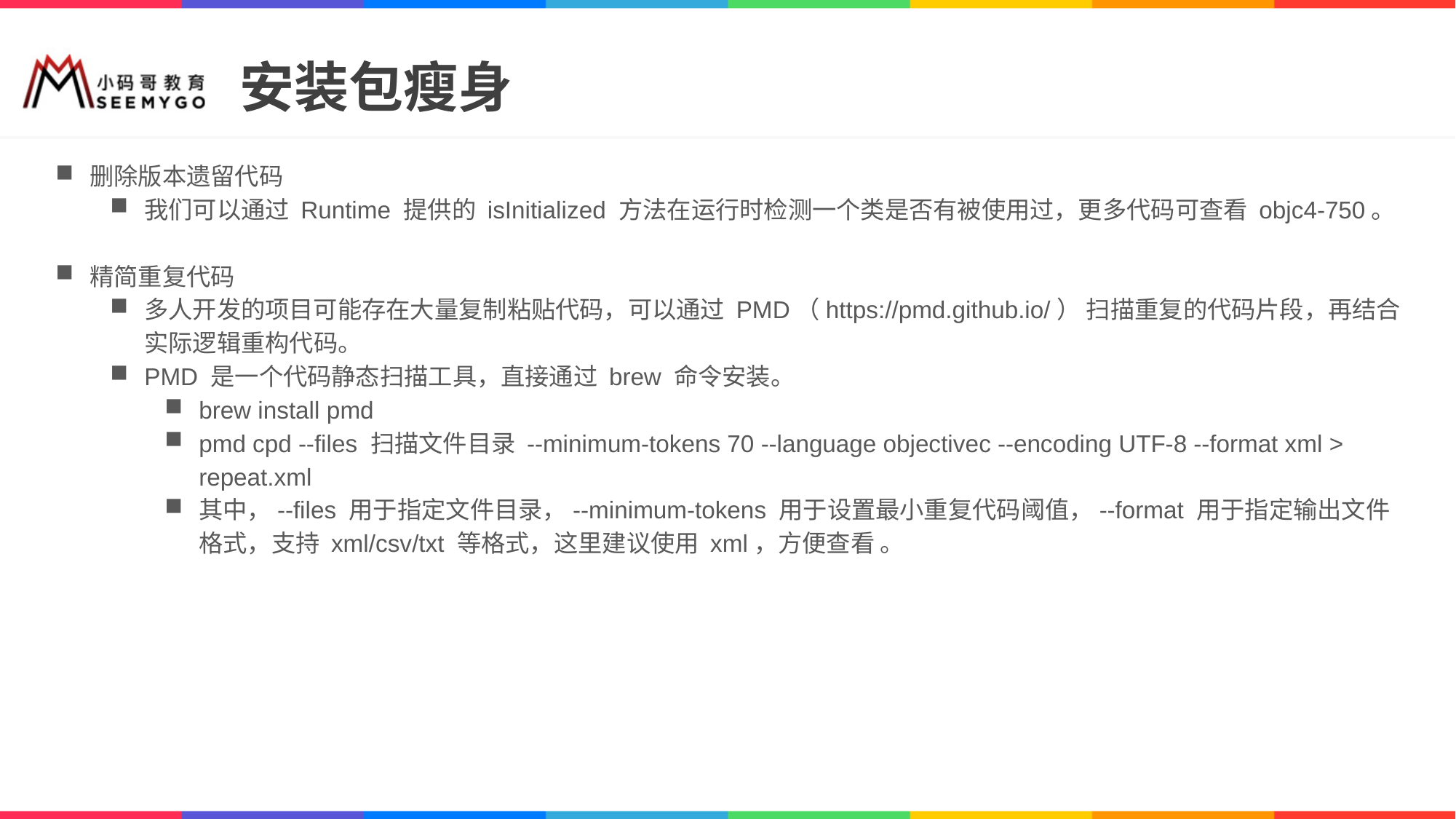

# 安装包瘦身
删除版本遗留代码
我们可以通过 Runtime 提供的 isInitialized 方法在运行时检测一个类是否有被使用过，更多代码可查看 objc4-750。

精简重复代码
多人开发的项目可能存在大量复制粘贴代码，可以通过 PMD（https://pmd.github.io/） 扫描重复的代码片段，再结合实际逻辑重构代码。
PMD 是一个代码静态扫描工具，直接通过 brew 命令安装。
brew install pmd
pmd cpd --files 扫描文件目录 --minimum-tokens 70 --language objectivec --encoding UTF-8 --format xml > repeat.xml
其中，--files 用于指定文件目录，--minimum-tokens 用于设置最小重复代码阈值，--format 用于指定输出文件格式，支持 xml/csv/txt 等格式，这里建议使用 xml，方便查看 。